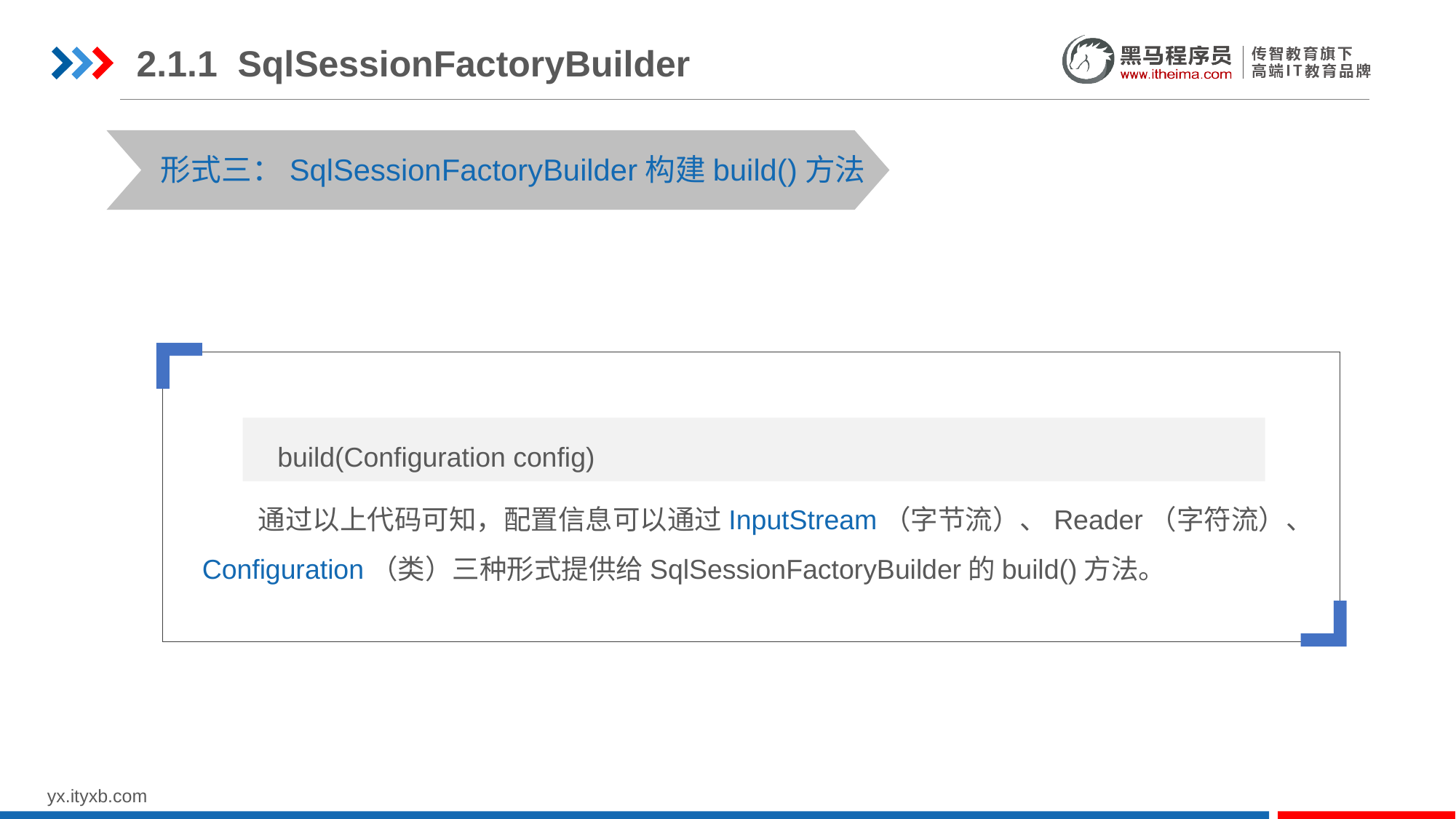

2.1.1  SqlSessionFactoryBuilder

形式三：SqlSessionFactoryBuilder构建build()方法

        通过以上代码可知，配置信息可以通过InputStream（字节流）、Reader（字符流）、Configuration（类）三种形式提供给SqlSessionFactoryBuilder的build()方法。

 build(Configuration config)